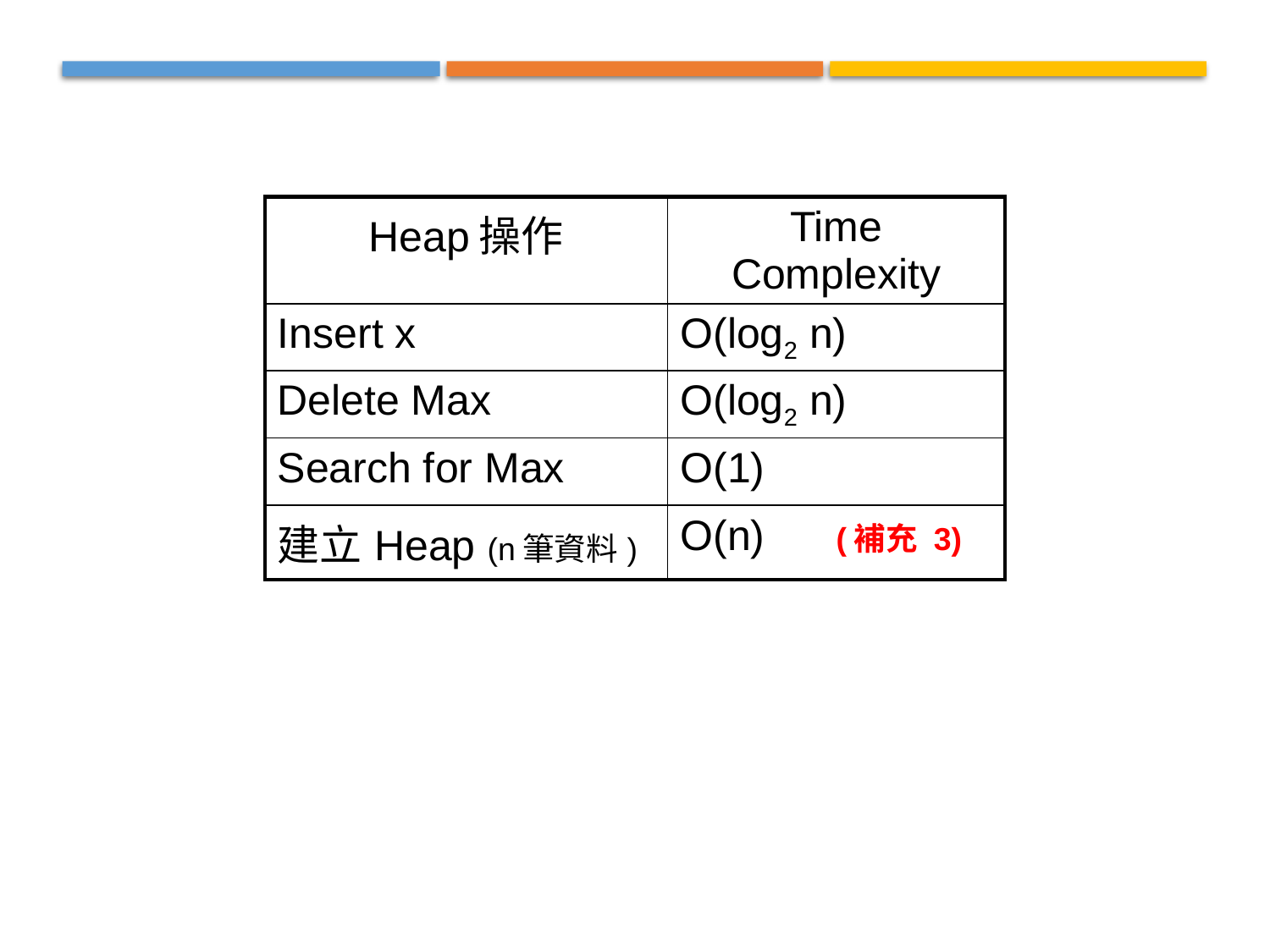

| Heap操作 | Time Complexity |
| --- | --- |
| Insert x | O(log2 n) |
| Delete Max | O(log2 n) |
| Search for Max | O(1) |
| 建立Heap (n筆資料) | O(n) (補充 3) |